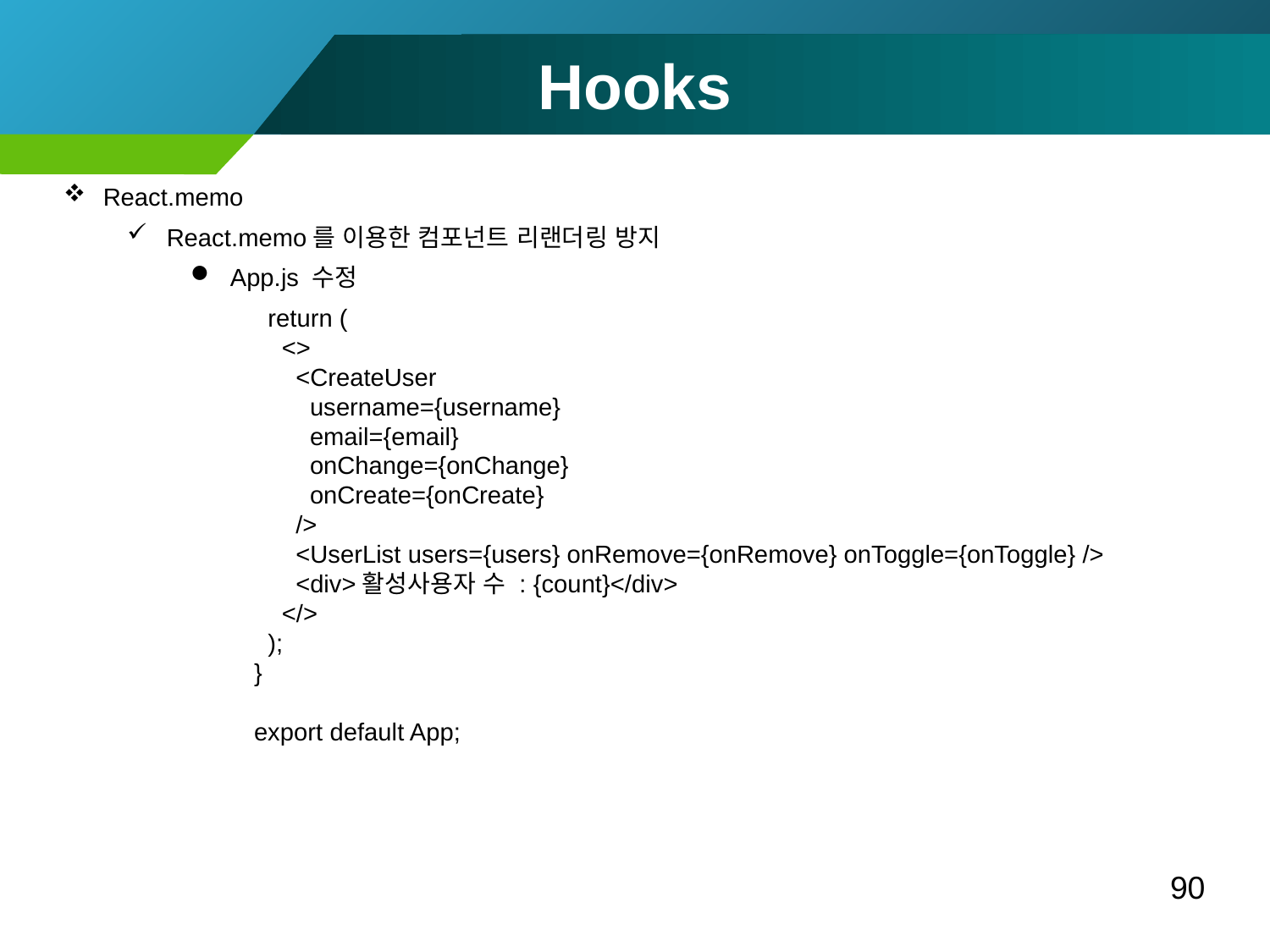

Hooks
React.memo
React.memo를 이용한 컴포넌트 리랜더링 방지
App.js 수정
  return (
    <>
      <CreateUser
        username={username}
        email={email}
        onChange={onChange}
        onCreate={onCreate}
      />
      <UserList users={users} onRemove={onRemove} onToggle={onToggle} />
      <div>활성사용자 수 : {count}</div>
    </>
  );
}

export default App;
90